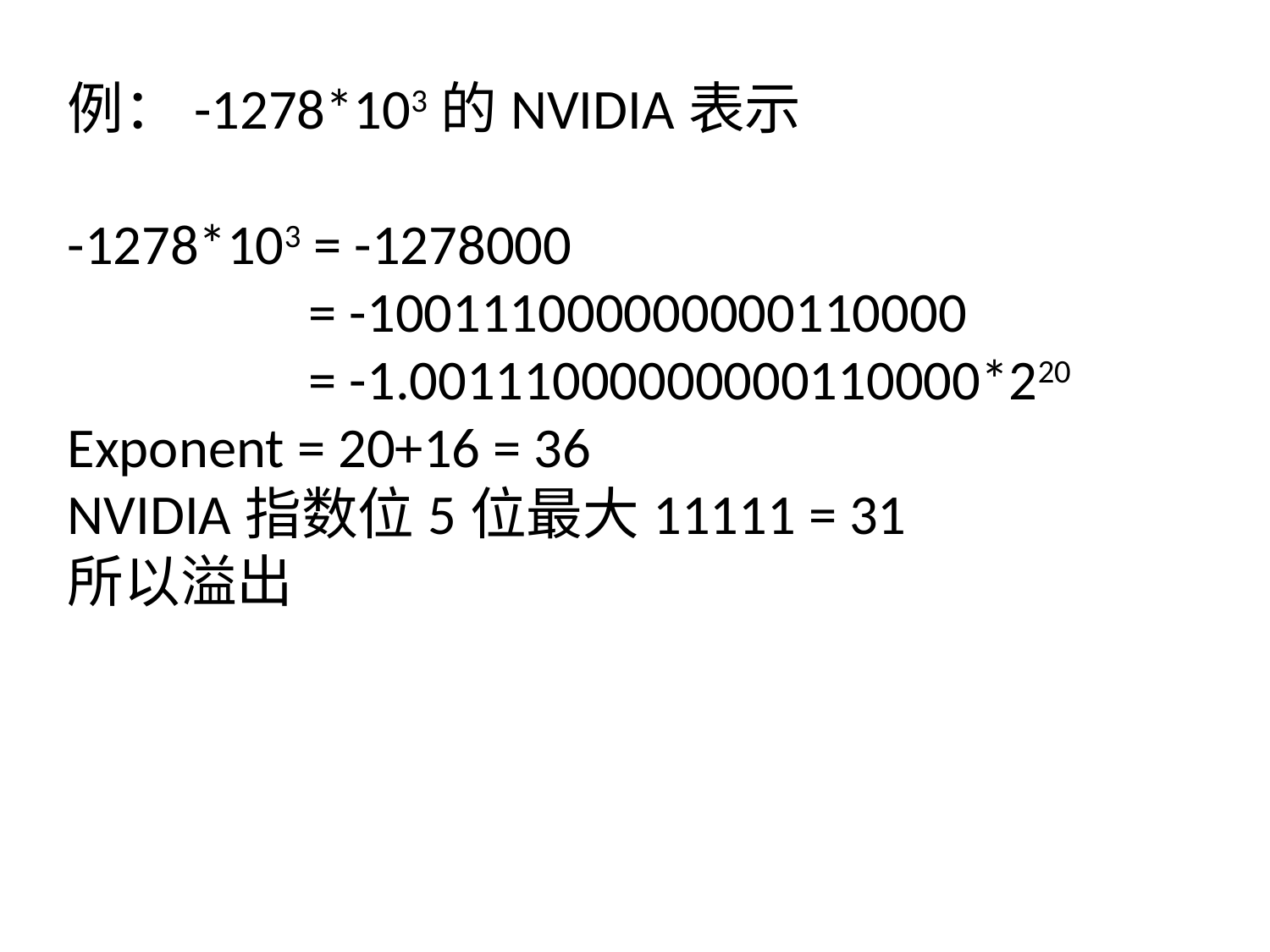

例：-1278*103的NVIDIA表示

-1278*103 = -1278000
                   = -100111000000000110000
                   = -1.00111000000000110000*220
Exponent = 20+16 = 36
NVIDIA指数位5位最大11111 = 31
所以溢出